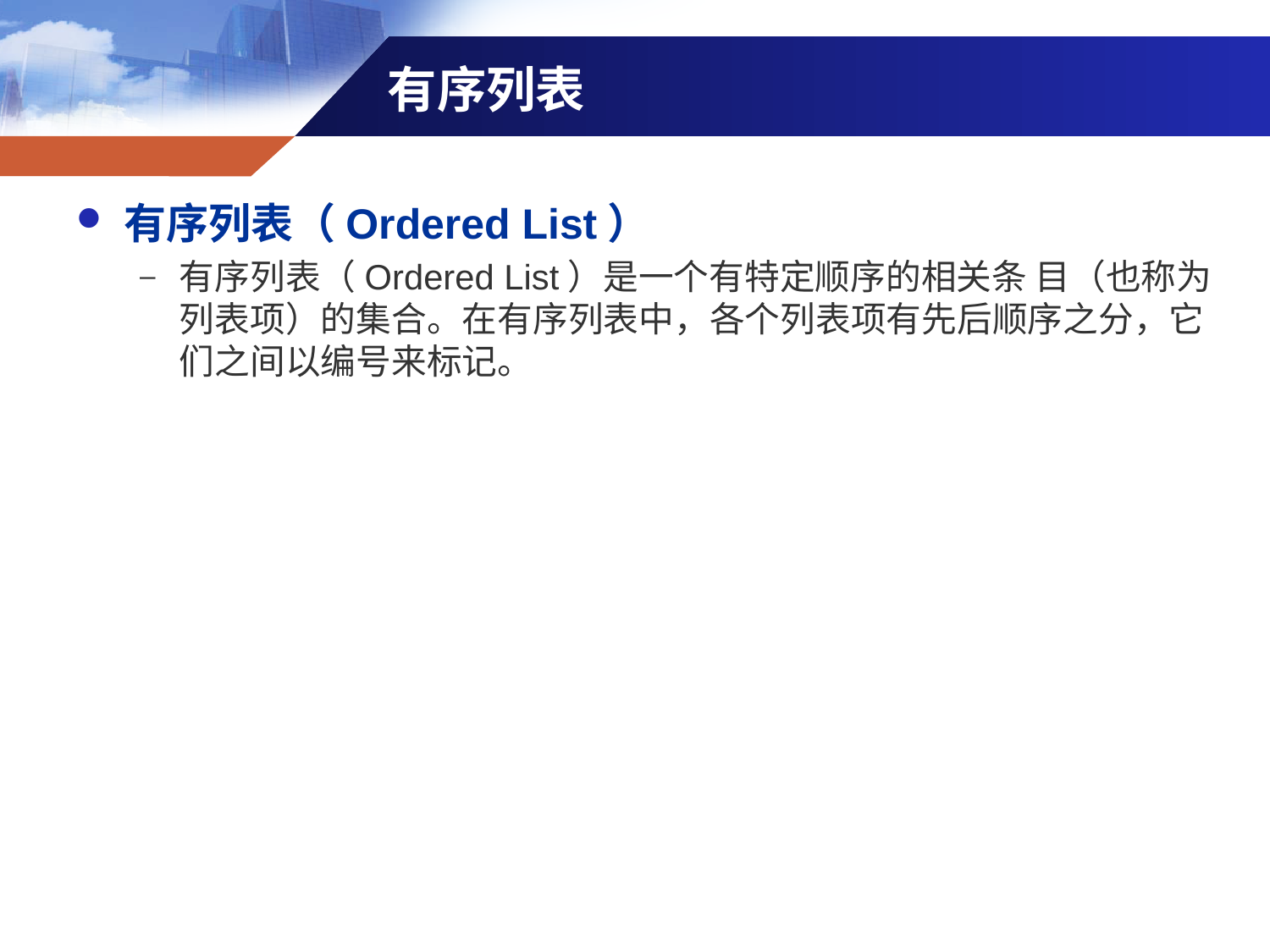

# 有序列表
有序列表（Ordered List）
有序列表（Ordered List）是一个有特定顺序的相关条 目（也称为列表项）的集合。在有序列表中，各个列表项有先后顺序之分，它们之间以编号来标记。